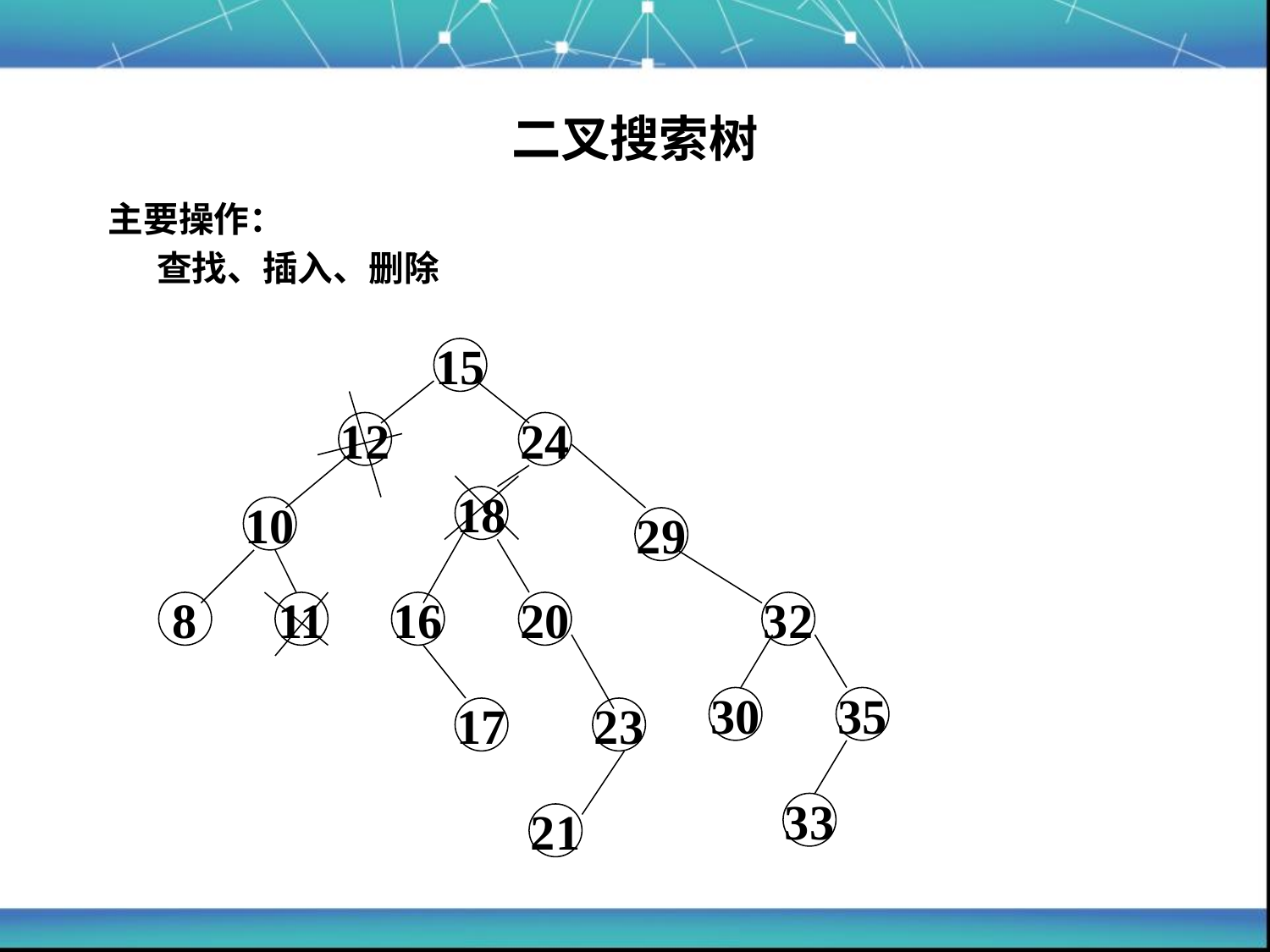

二叉搜索树
主要操作：
     查找、插入、删除

15

12
24

18
10
29

8
11
16
20
32

30
35
17
23

33
21